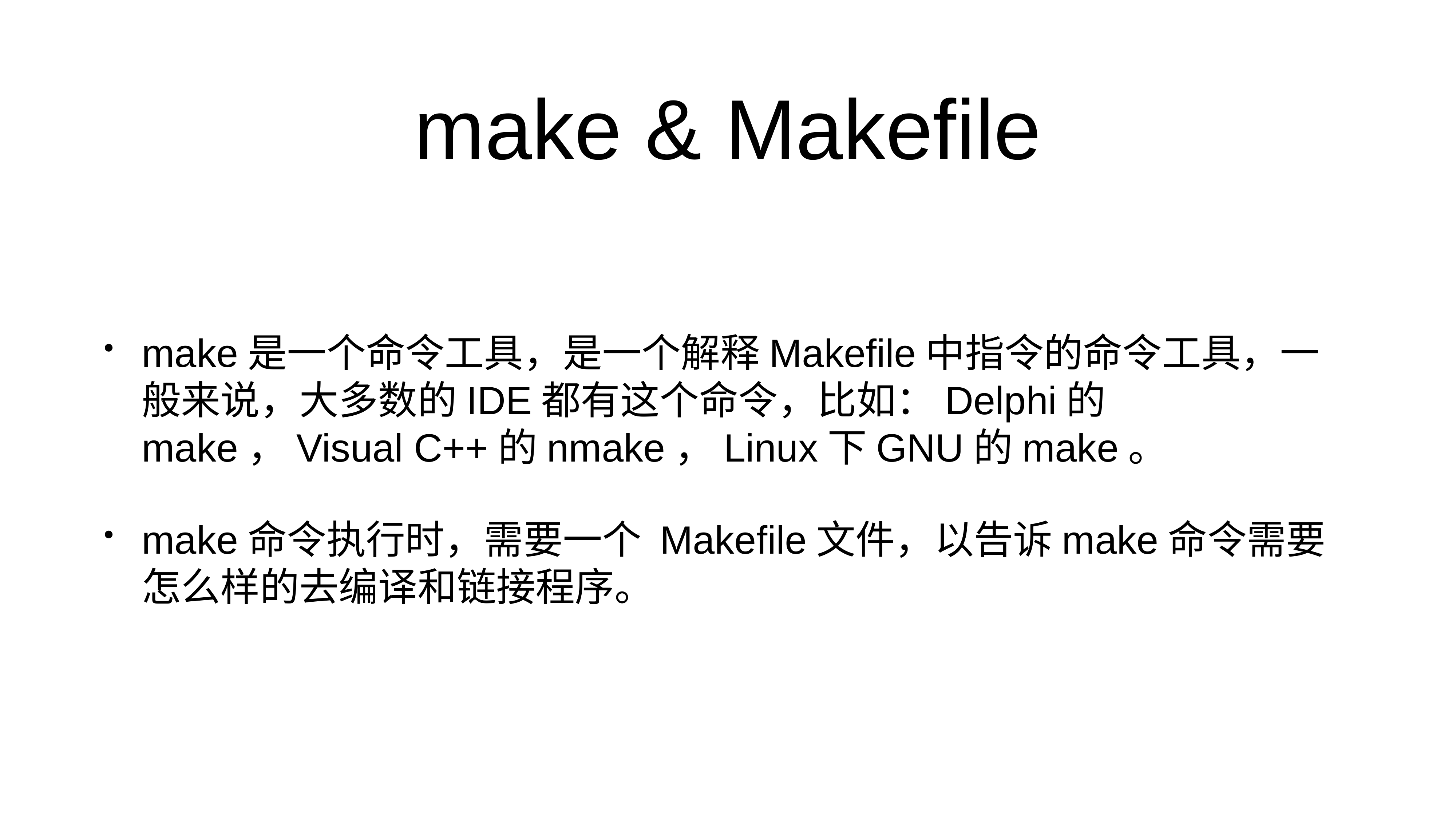

# make & Makefile
make是一个命令工具，是一个解释Makefile中指令的命令工具，一般来说，大多数的IDE都有这个命令，比如：Delphi的make，Visual C++的nmake，Linux下GNU的make。
make命令执行时，需要一个 Makefile文件，以告诉make命令需要怎么样的去编译和链接程序。